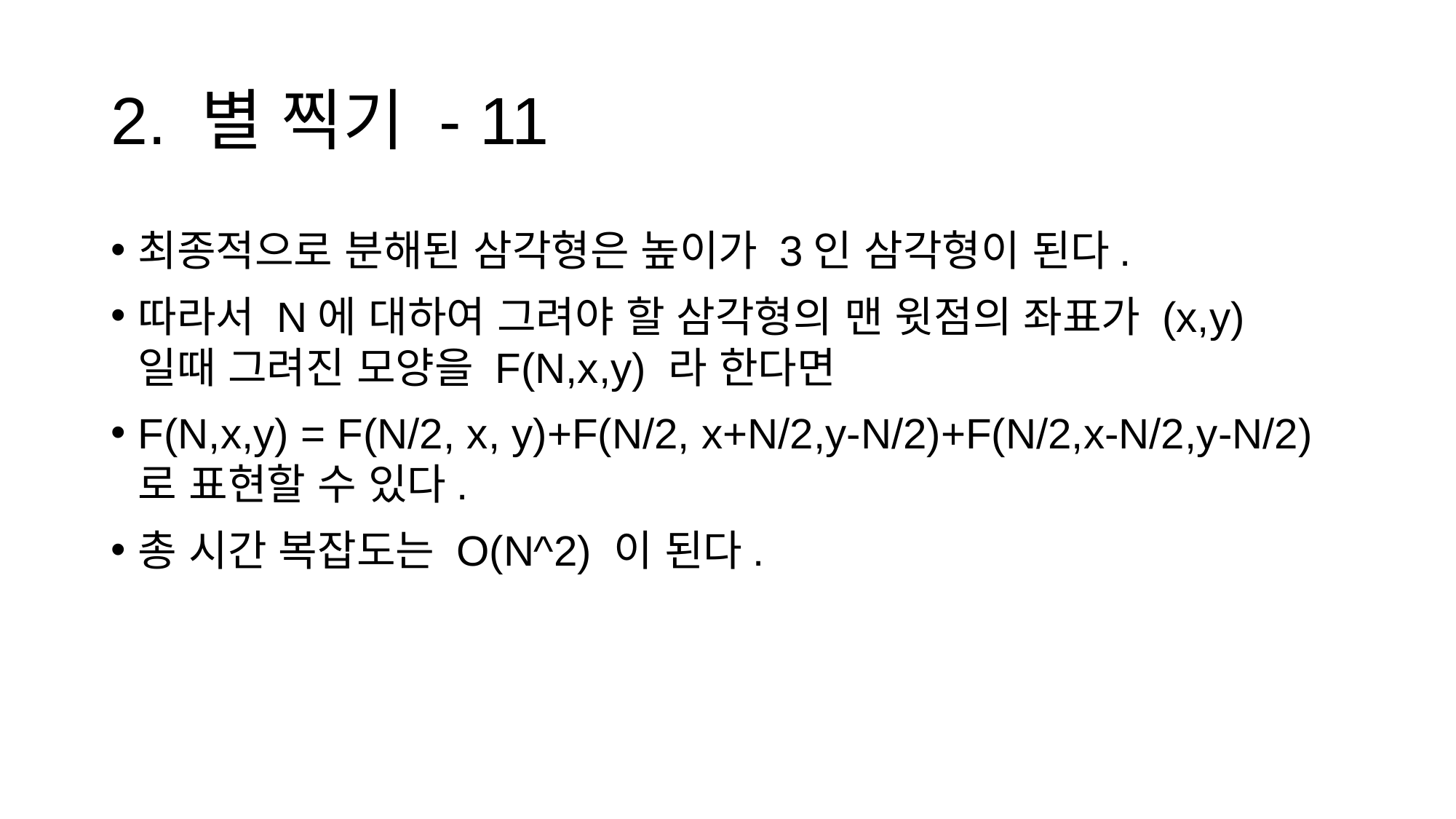

# 2. 별 찍기 - 11
최종적으로 분해된 삼각형은 높이가 3인 삼각형이 된다.
따라서 N에 대하여 그려야 할 삼각형의 맨 윗점의 좌표가 (x,y) 일때 그려진 모양을 F(N,x,y) 라 한다면
F(N,x,y) = F(N/2, x, y)+F(N/2, x+N/2,y-N/2)+F(N/2,x-N/2,y-N/2)로 표현할 수 있다.
총 시간 복잡도는 O(N^2) 이 된다.